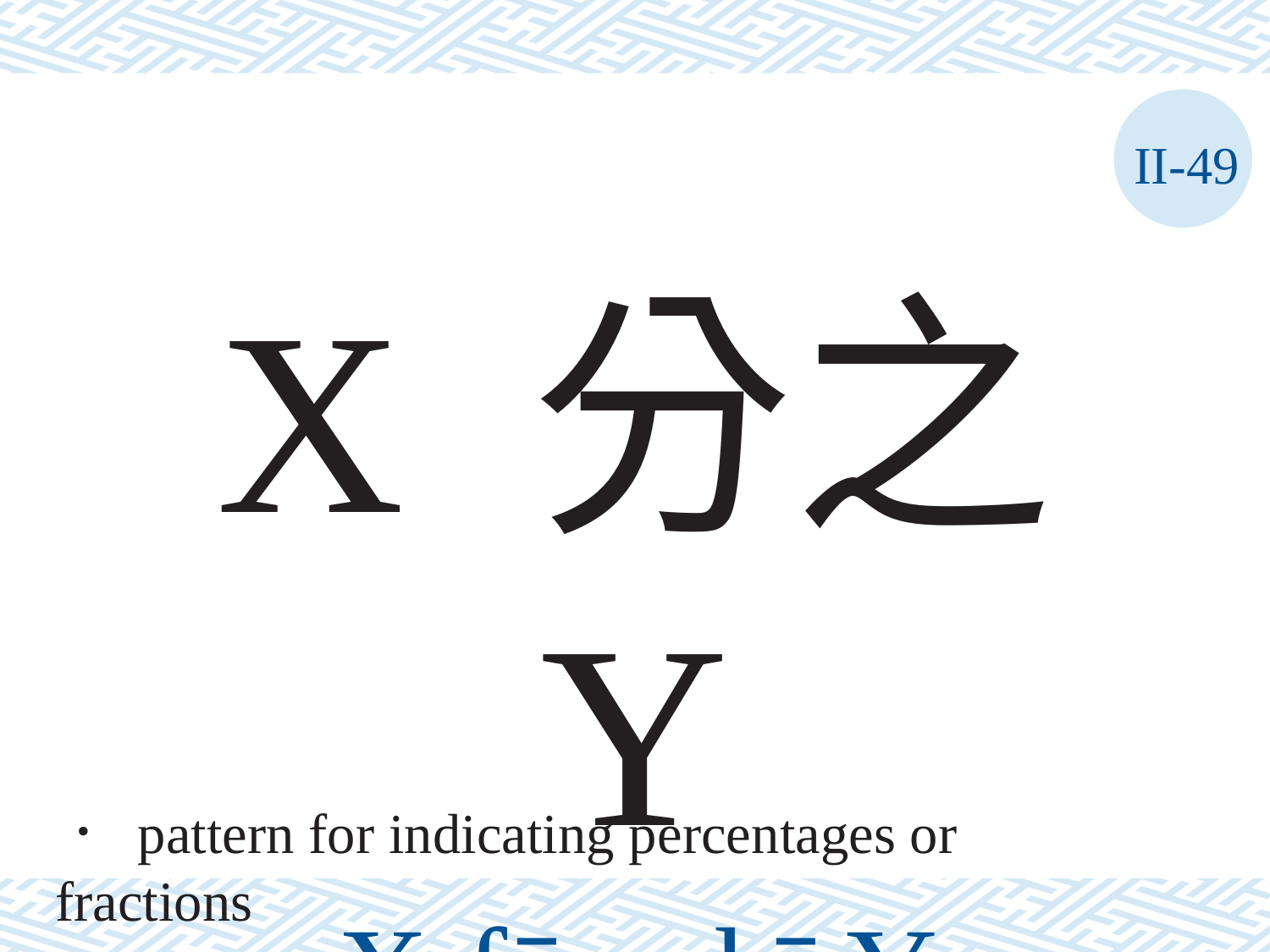

II-49
X 分之 Y
X	fēn	zhī Y
． pattern for indicating percentages or fractions